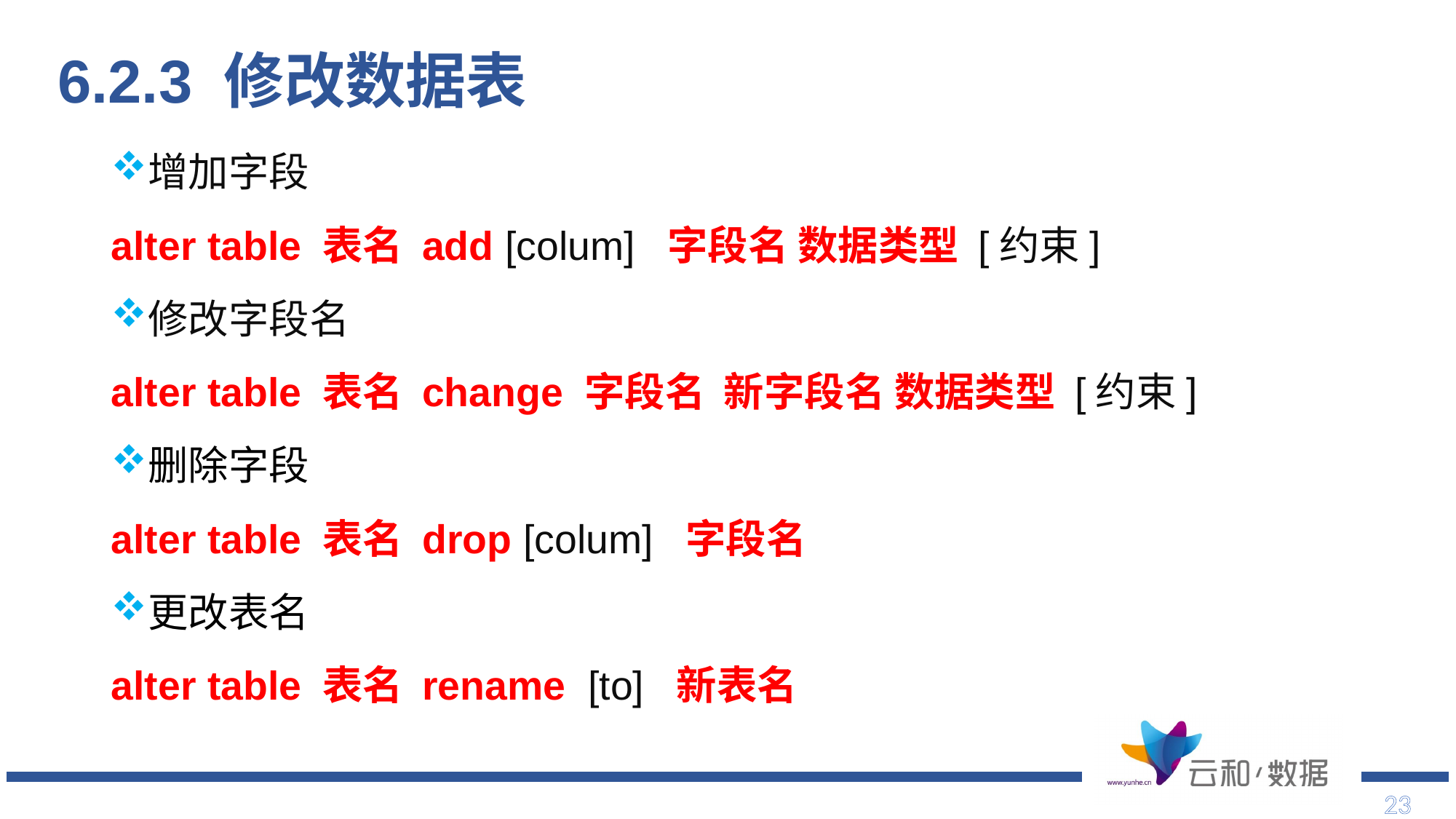

# 6.2.3 修改数据表
增加字段
alter table 表名 add [colum]  字段名 数据类型 [约束]
修改字段名
alter table 表名 change 字段名  新字段名 数据类型 [约束]
删除字段
alter table 表名 drop [colum]  字段名
更改表名
alter table 表名 rename  [to]  新表名